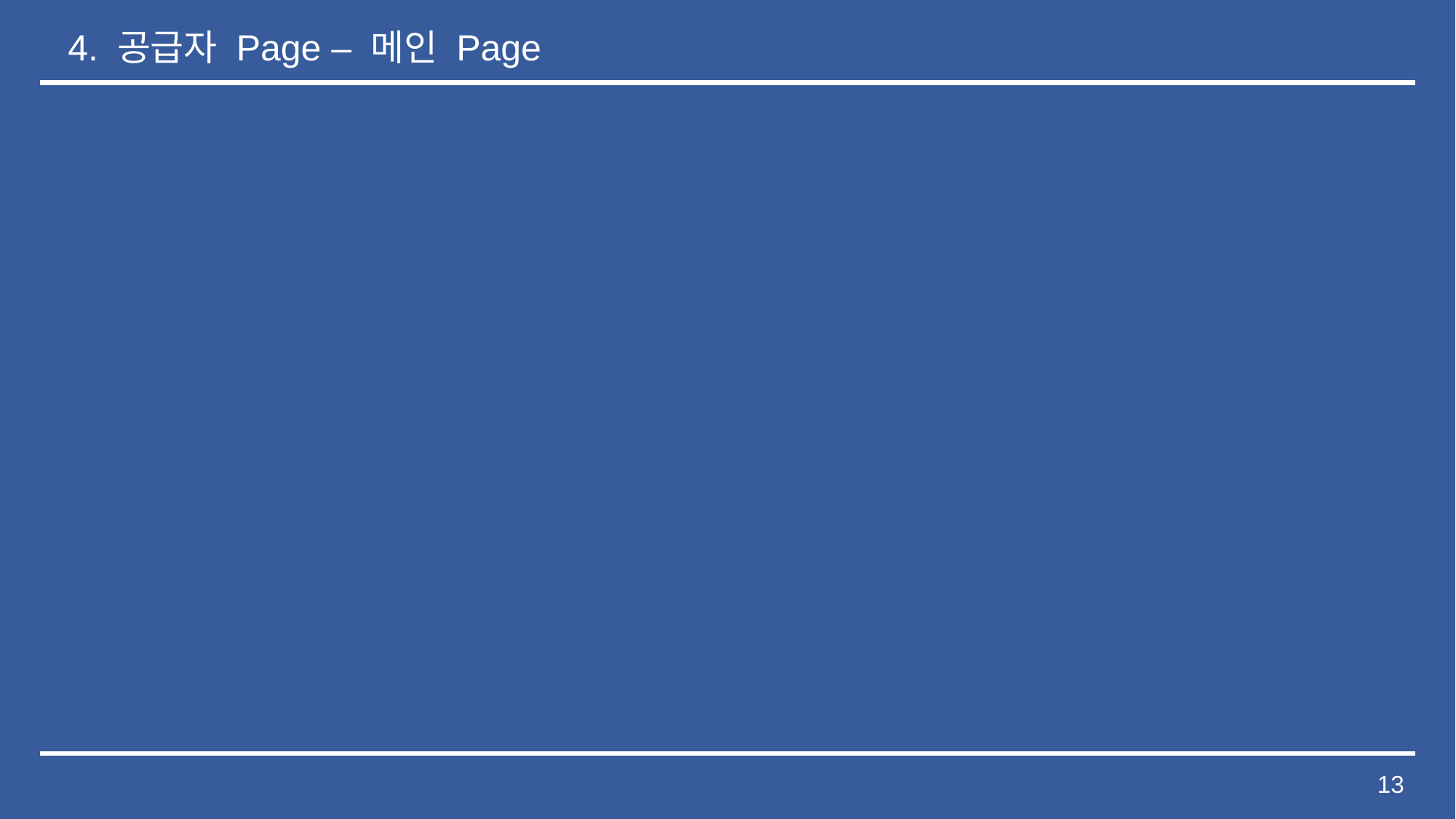

4. 공급자 Page – 메인 Page
13